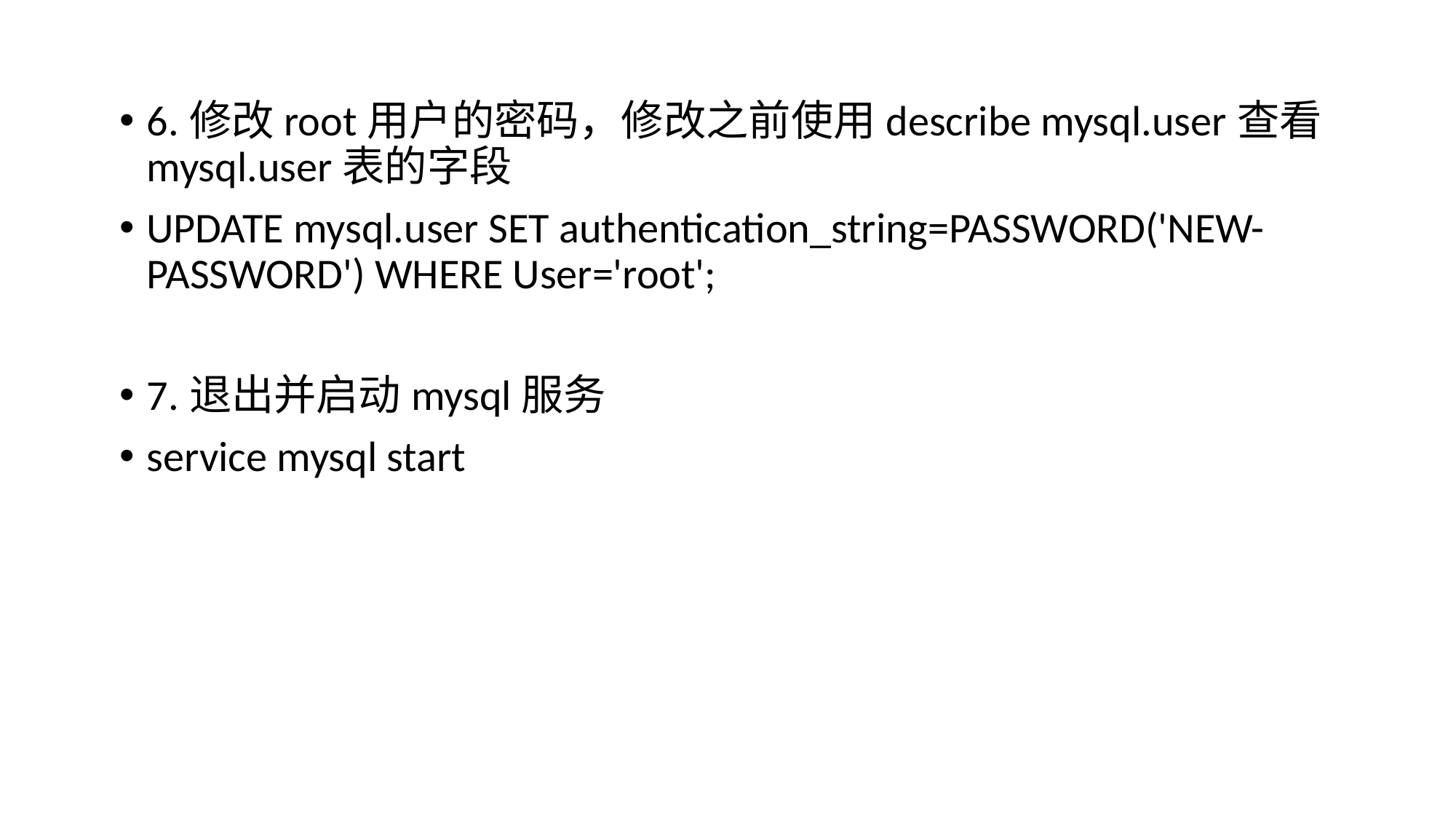

6.修改root用户的密码，修改之前使用describe mysql.user查看mysql.user表的字段
UPDATE mysql.user SET authentication_string=PASSWORD('NEW-PASSWORD') WHERE User='root';

7.退出并启动mysql服务
service mysql start